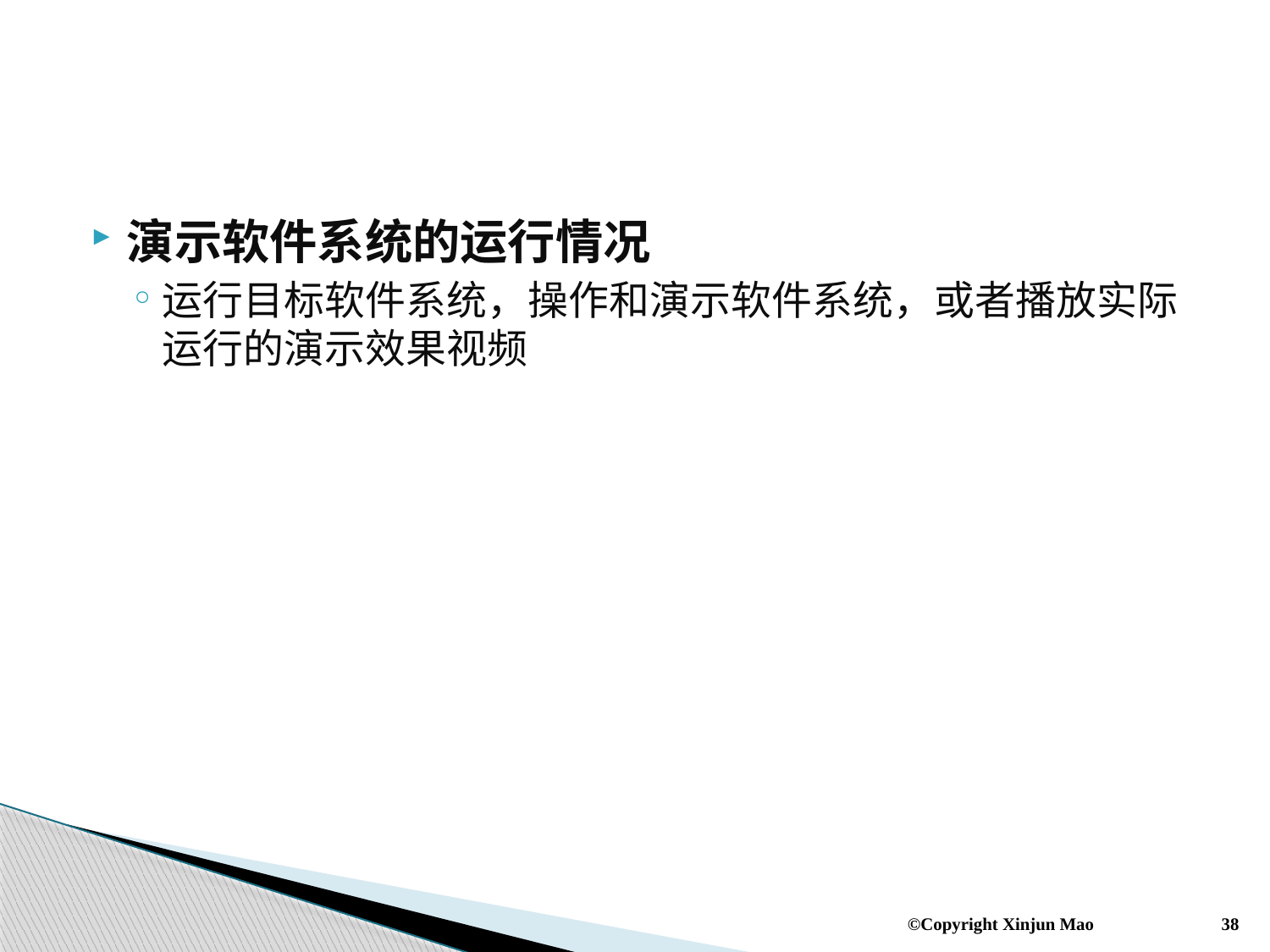

#
演示软件系统的运行情况
运行目标软件系统，操作和演示软件系统，或者播放实际运行的演示效果视频

©Copyright Xinjun Mao
38